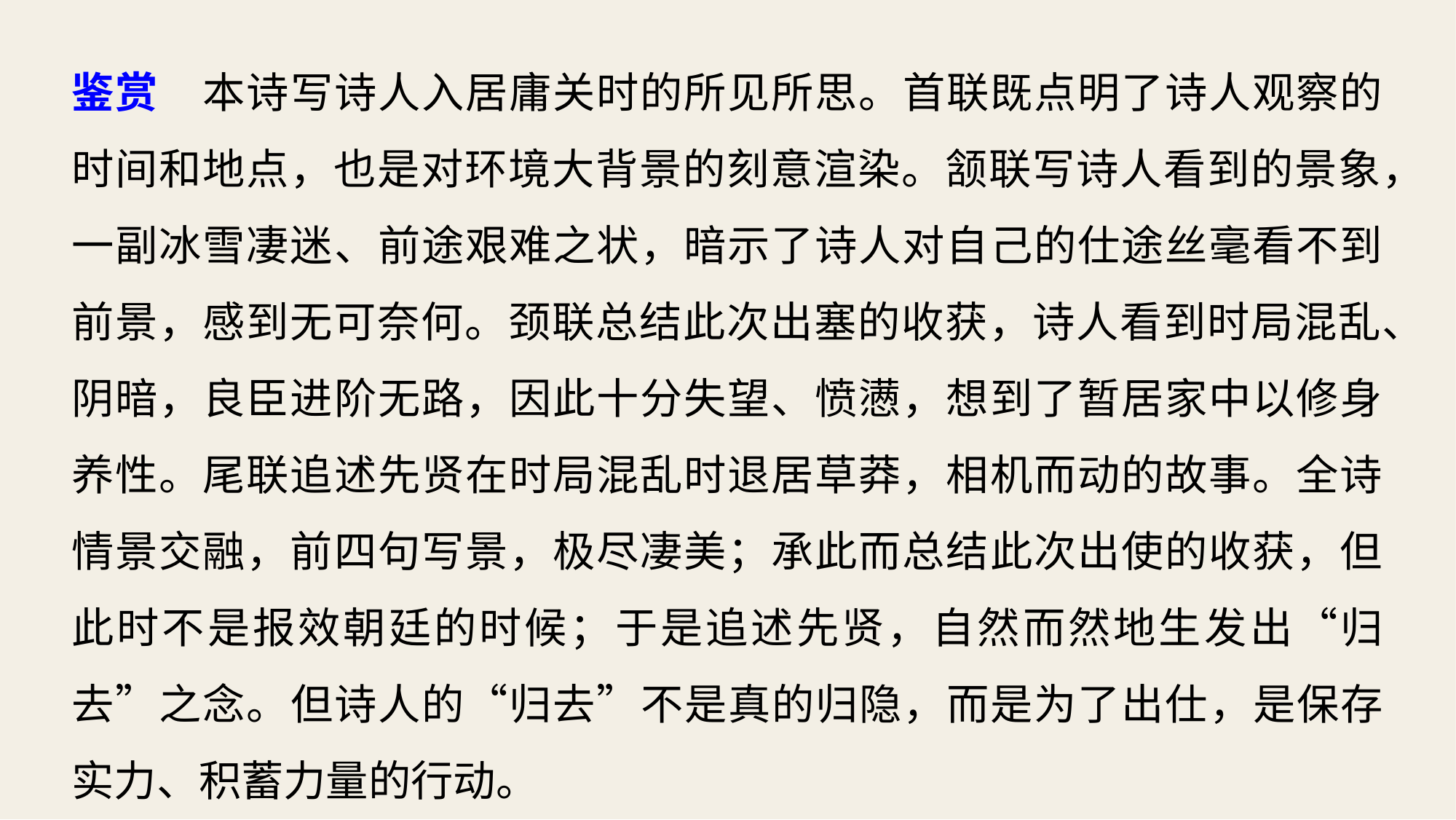

鉴赏　本诗写诗人入居庸关时的所见所思。首联既点明了诗人观察的时间和地点，也是对环境大背景的刻意渲染。颔联写诗人看到的景象，一副冰雪凄迷、前途艰难之状，暗示了诗人对自己的仕途丝毫看不到前景，感到无可奈何。颈联总结此次出塞的收获，诗人看到时局混乱、阴暗，良臣进阶无路，因此十分失望、愤懑，想到了暂居家中以修身养性。尾联追述先贤在时局混乱时退居草莽，相机而动的故事。全诗情景交融，前四句写景，极尽凄美；承此而总结此次出使的收获，但此时不是报效朝廷的时候；于是追述先贤，自然而然地生发出“归去”之念。但诗人的“归去”不是真的归隐，而是为了出仕，是保存实力、积蓄力量的行动。